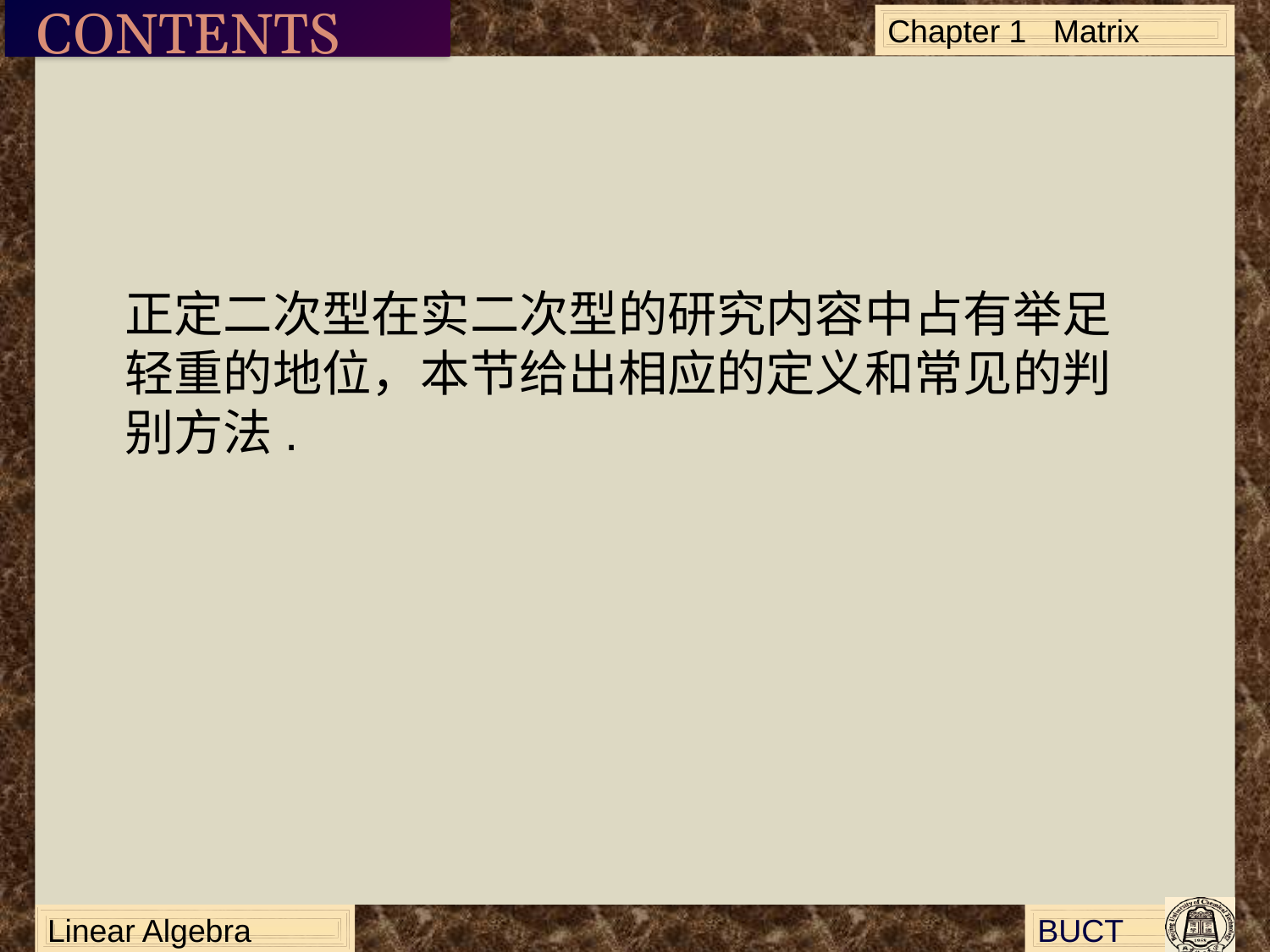

CONTENTS
正定二次型在实二次型的研究内容中占有举足轻重的地位，本节给出相应的定义和常见的判别方法.